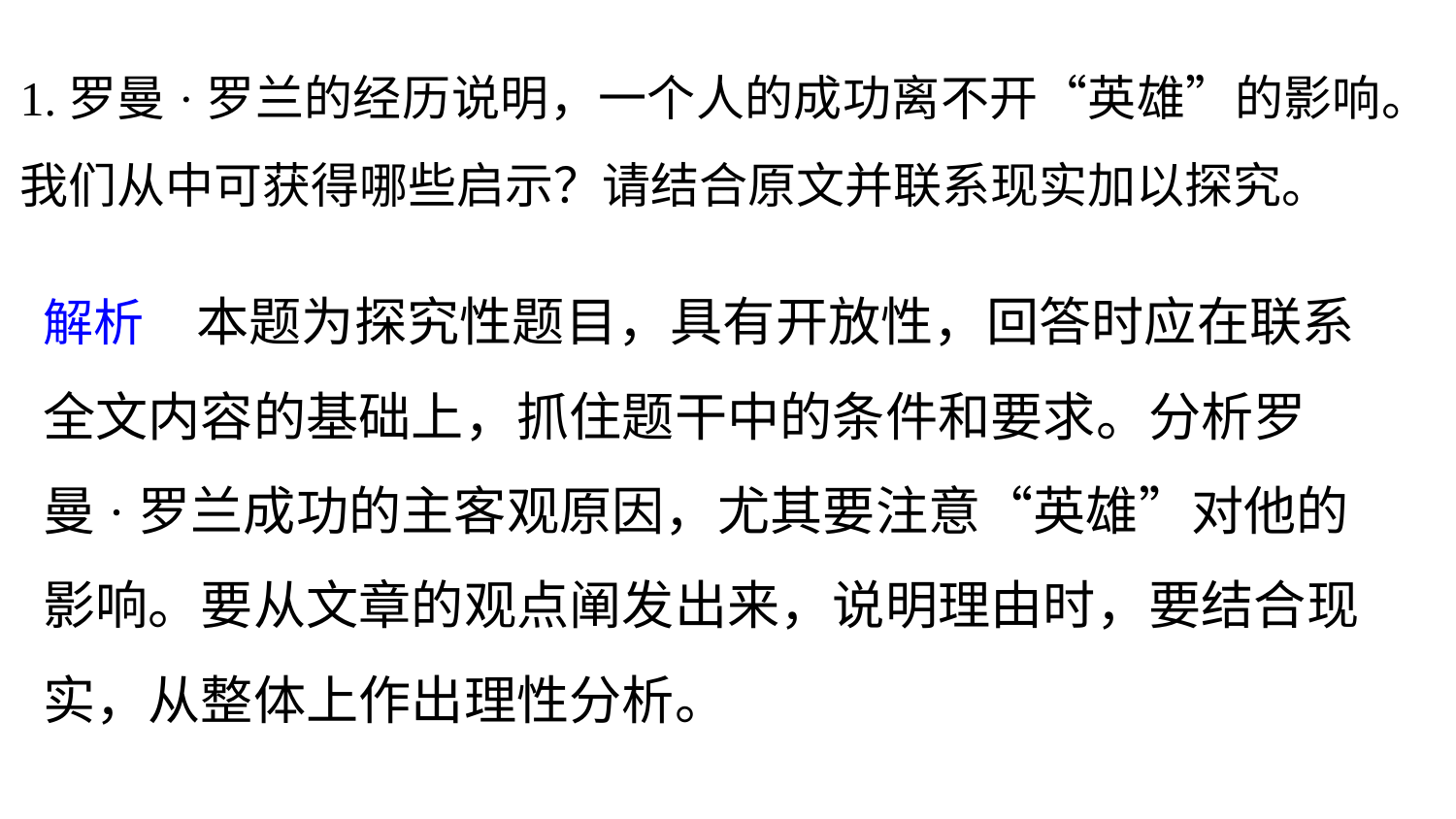

1.罗曼·罗兰的经历说明，一个人的成功离不开“英雄”的影响。我们从中可获得哪些启示？请结合原文并联系现实加以探究。
解析　本题为探究性题目，具有开放性，回答时应在联系全文内容的基础上，抓住题干中的条件和要求。分析罗曼·罗兰成功的主客观原因，尤其要注意“英雄”对他的影响。要从文章的观点阐发出来，说明理由时，要结合现实，从整体上作出理性分析。